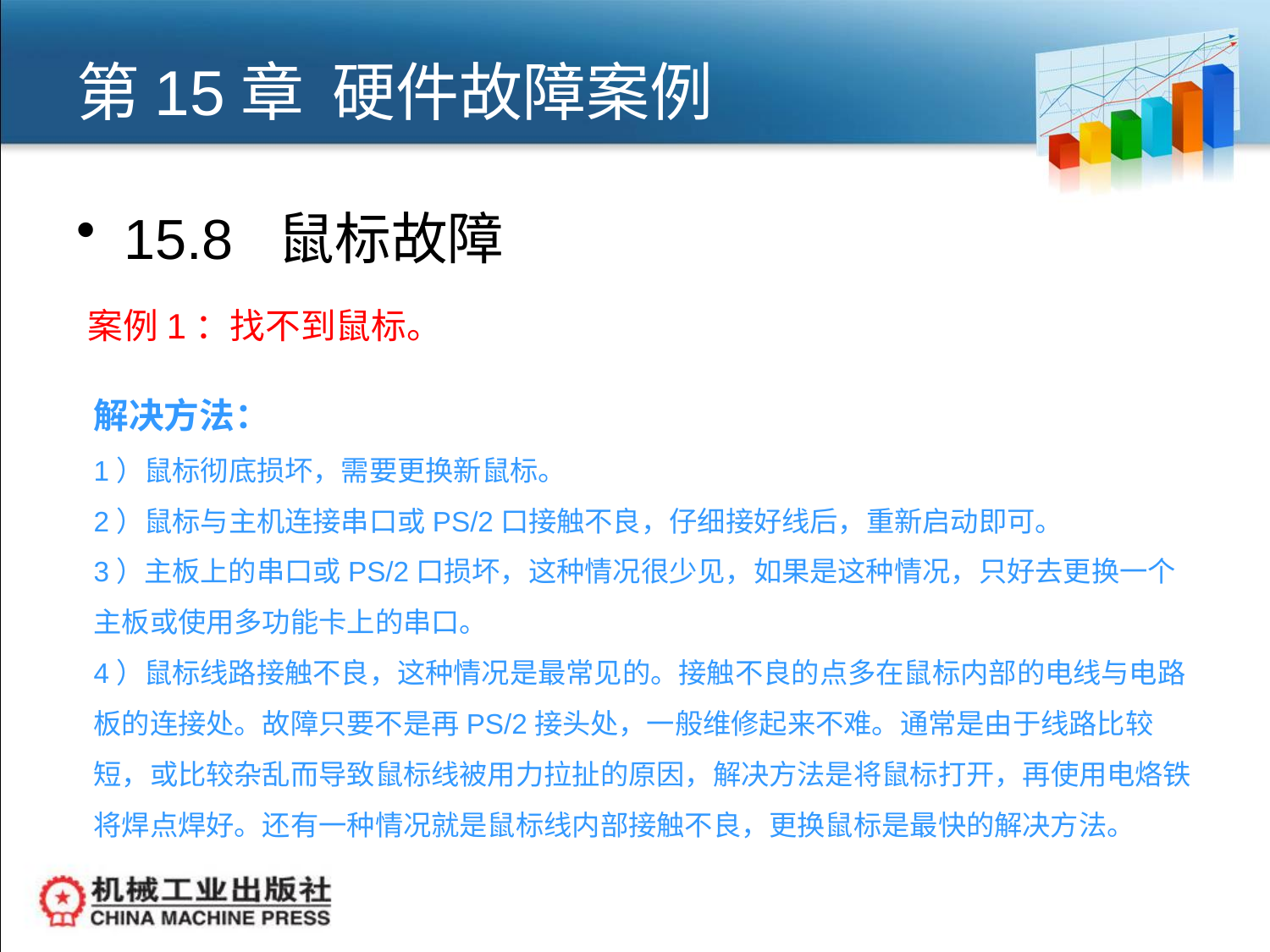

# 第15章  硬件故障案例
15.8  鼠标故障
案例1：找不到鼠标。
解决方法：
1）鼠标彻底损坏，需要更换新鼠标。
2）鼠标与主机连接串口或PS/2口接触不良，仔细接好线后，重新启动即可。
3）主板上的串口或PS/2口损坏，这种情况很少见，如果是这种情况，只好去更换一个主板或使用多功能卡上的串口。
4）鼠标线路接触不良，这种情况是最常见的。接触不良的点多在鼠标内部的电线与电路板的连接处。故障只要不是再PS/2接头处，一般维修起来不难。通常是由于线路比较短，或比较杂乱而导致鼠标线被用力拉扯的原因，解决方法是将鼠标打开，再使用电烙铁将焊点焊好。还有一种情况就是鼠标线内部接触不良，更换鼠标是最快的解决方法。